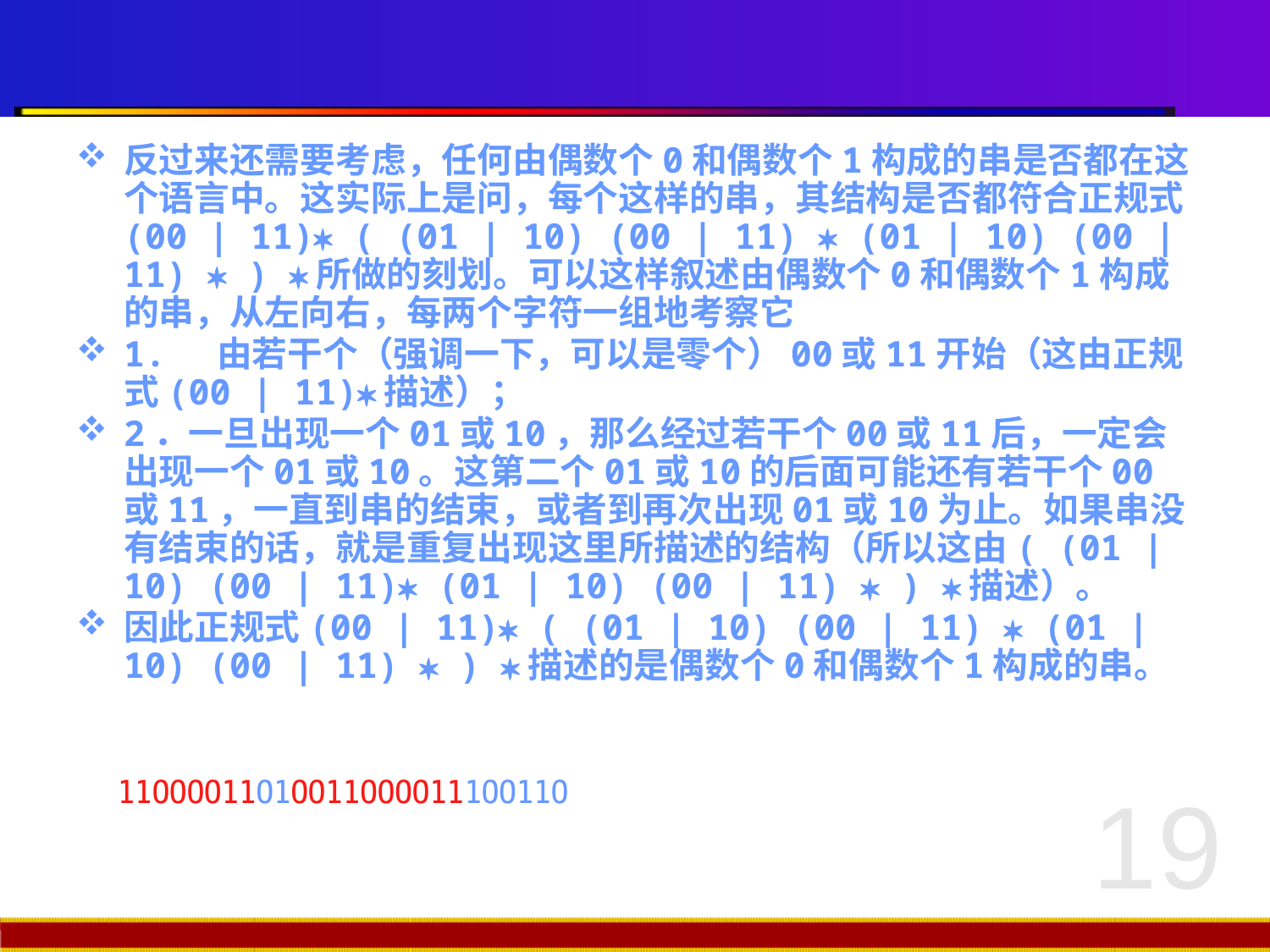

#
反过来还需要考虑，任何由偶数个0和偶数个1构成的串是否都在这个语言中。这实际上是问，每个这样的串，其结构是否都符合正规式(00 | 11)∗ ( (01 | 10) (00 | 11) ∗ (01 | 10) (00 | 11) ∗ ) ∗所做的刻划。可以这样叙述由偶数个0和偶数个1构成的串，从左向右，每两个字符一组地考察它
1.  由若干个（强调一下，可以是零个）00或11开始（这由正规式(00 | 11)∗描述）；
2．一旦出现一个01或10，那么经过若干个00或11后，一定会出现一个01或10。这第二个01或10的后面可能还有若干个00或11，一直到串的结束，或者到再次出现01或10为止。如果串没有结束的话，就是重复出现这里所描述的结构（所以这由( (01 | 10) (00 | 11)∗ (01 | 10) (00 | 11) ∗ ) ∗描述）。
因此正规式(00 | 11)∗ ( (01 | 10) (00 | 11) ∗ (01 | 10) (00 | 11) ∗ ) ∗描述的是偶数个0和偶数个1构成的串。

11000011010011000011100110
19